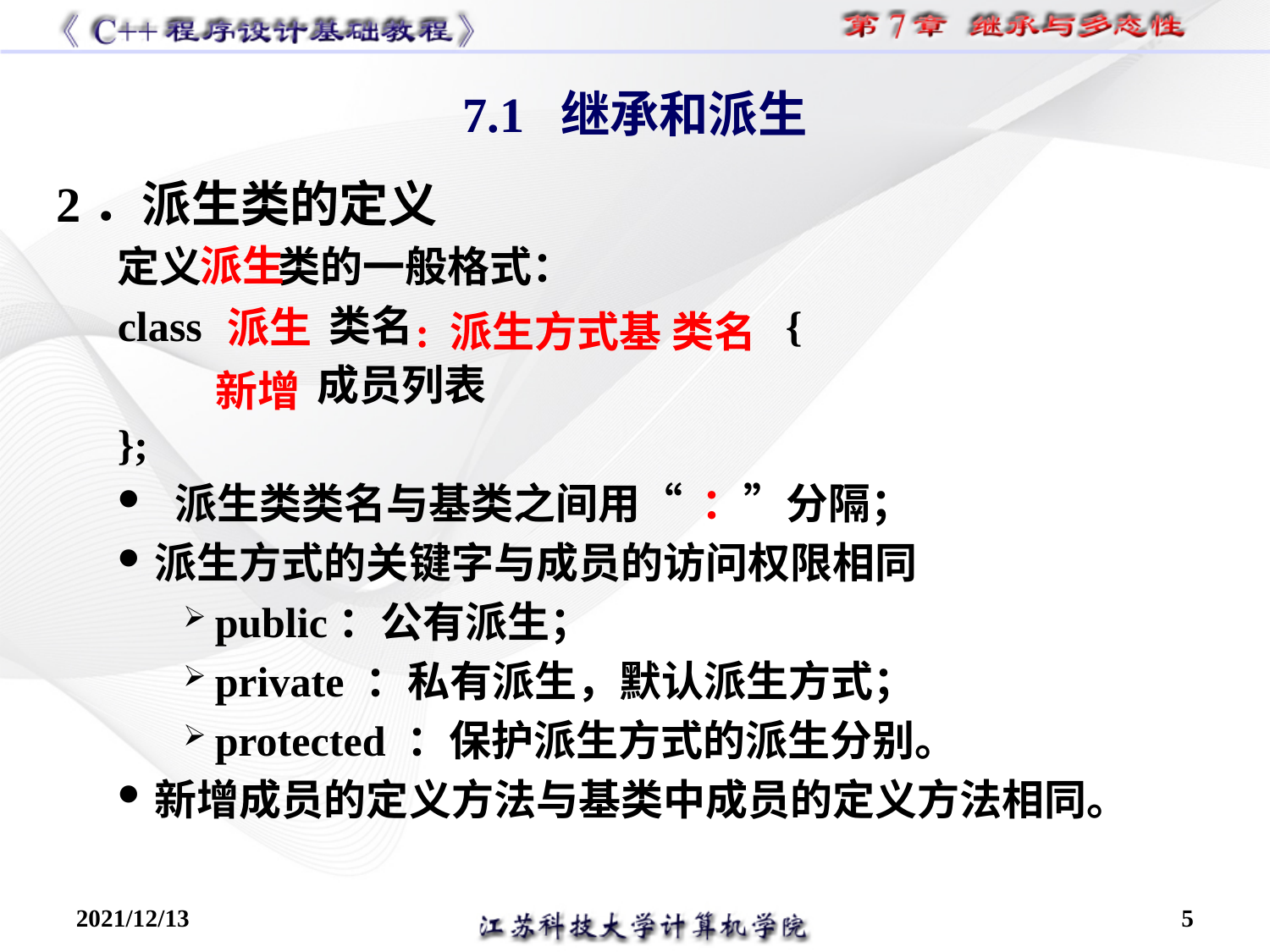

7.1  继承和派生
2．派生类的定义
定义        类的一般格式：
class           类名                                      {
             成员列表
};
 派生类类名与基类之间用“  ：”分隔；
派生方式的关键字与成员的访问权限相同
public：公有派生；
private ：私有派生，默认派生方式；
protected ：保护派生方式的派生分别。
新增成员的定义方法与基类中成员的定义方法相同。
派生
派生
: 派生方式基 类名
新增